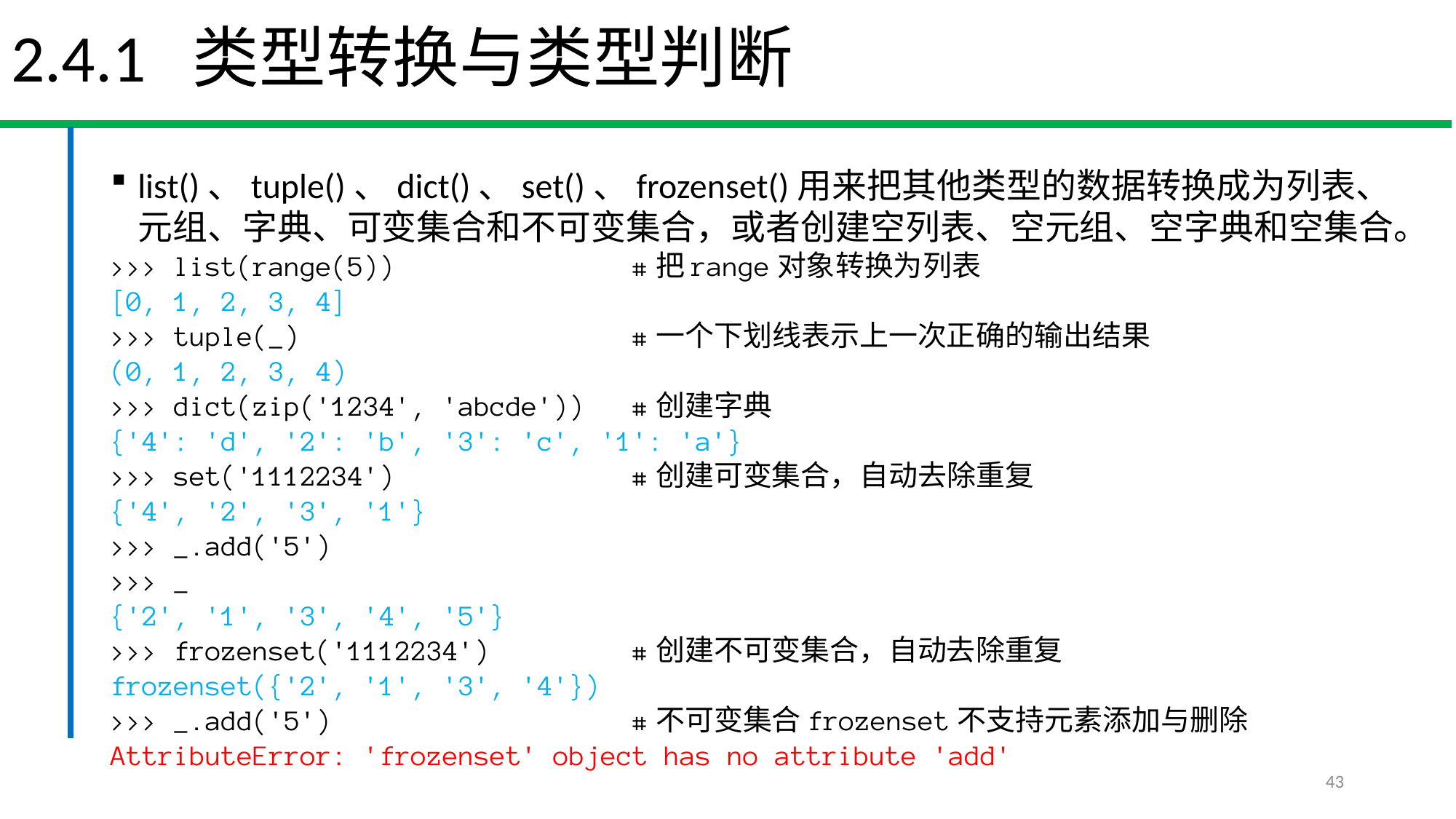

2.4.1  类型转换与类型判断
list()、tuple()、dict()、set()、frozenset()用来把其他类型的数据转换成为列表、元组、字典、可变集合和不可变集合，或者创建空列表、空元组、空字典和空集合。
>>> list(range(5))               #把range对象转换为列表
[0, 1, 2, 3, 4]
>>> tuple(_)                     #一个下划线表示上一次正确的输出结果
(0, 1, 2, 3, 4)
>>> dict(zip('1234', 'abcde'))   #创建字典
{'4': 'd', '2': 'b', '3': 'c', '1': 'a'}
>>> set('1112234')               #创建可变集合，自动去除重复
{'4', '2', '3', '1'}
>>> _.add('5')
>>> _
{'2', '1', '3', '4', '5'}
>>> frozenset('1112234')         #创建不可变集合，自动去除重复
frozenset({'2', '1', '3', '4'})
>>> _.add('5')                   #不可变集合frozenset不支持元素添加与删除
AttributeError: 'frozenset' object has no attribute 'add'
43